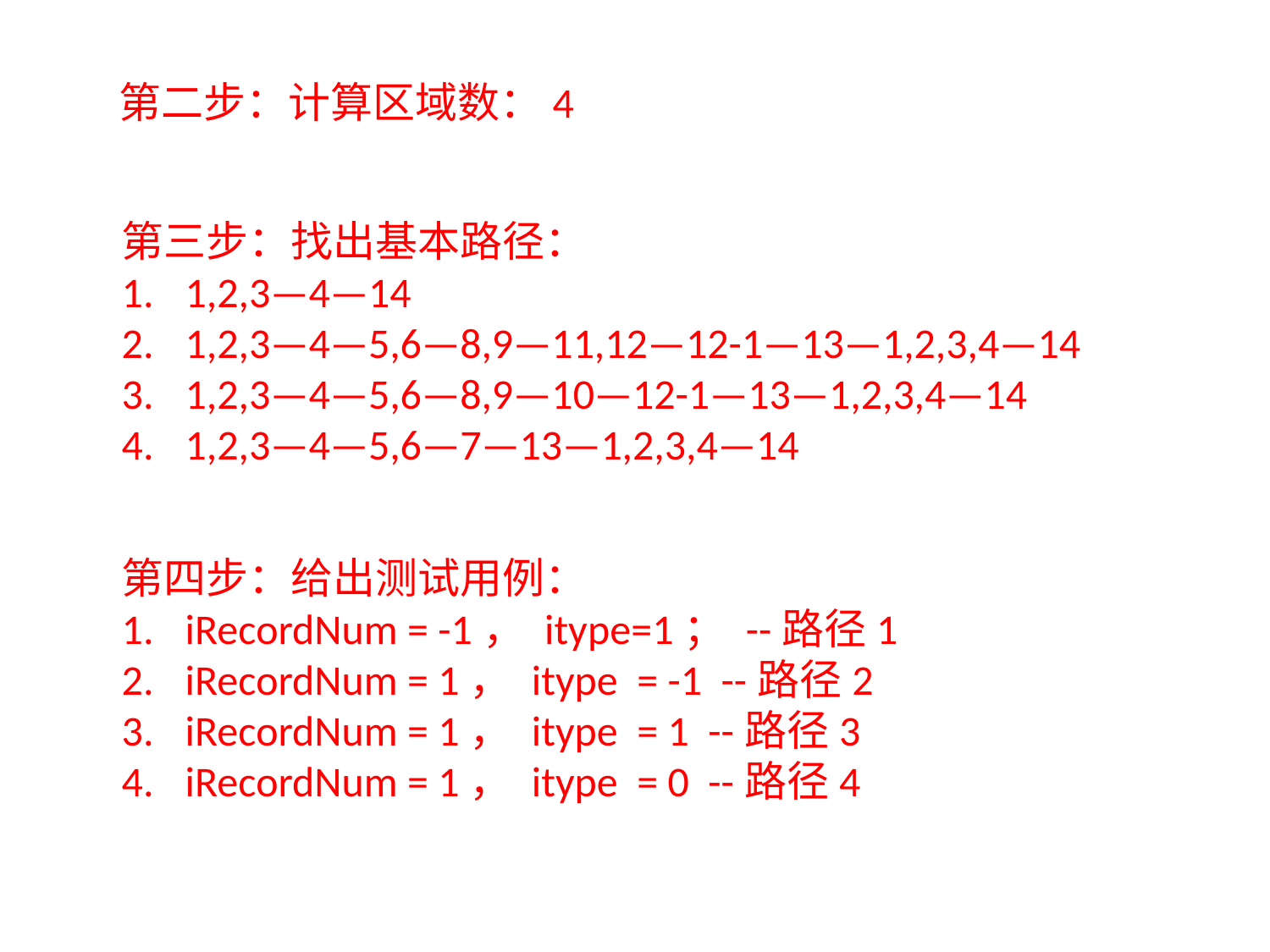

第二步：计算区域数：4
第三步：找出基本路径：
1,2,3—4—14
1,2,3—4—5,6—8,9—11,12—12-1—13—1,2,3,4—14
1,2,3—4—5,6—8,9—10—12-1—13—1,2,3,4—14
1,2,3—4—5,6—7—13—1,2,3,4—14

第四步：给出测试用例：
iRecordNum = -1， itype=1； --路径1
iRecordNum = 1， itype  = -1  --路径2
iRecordNum = 1， itype  = 1  --路径3
iRecordNum = 1， itype  = 0  --路径4